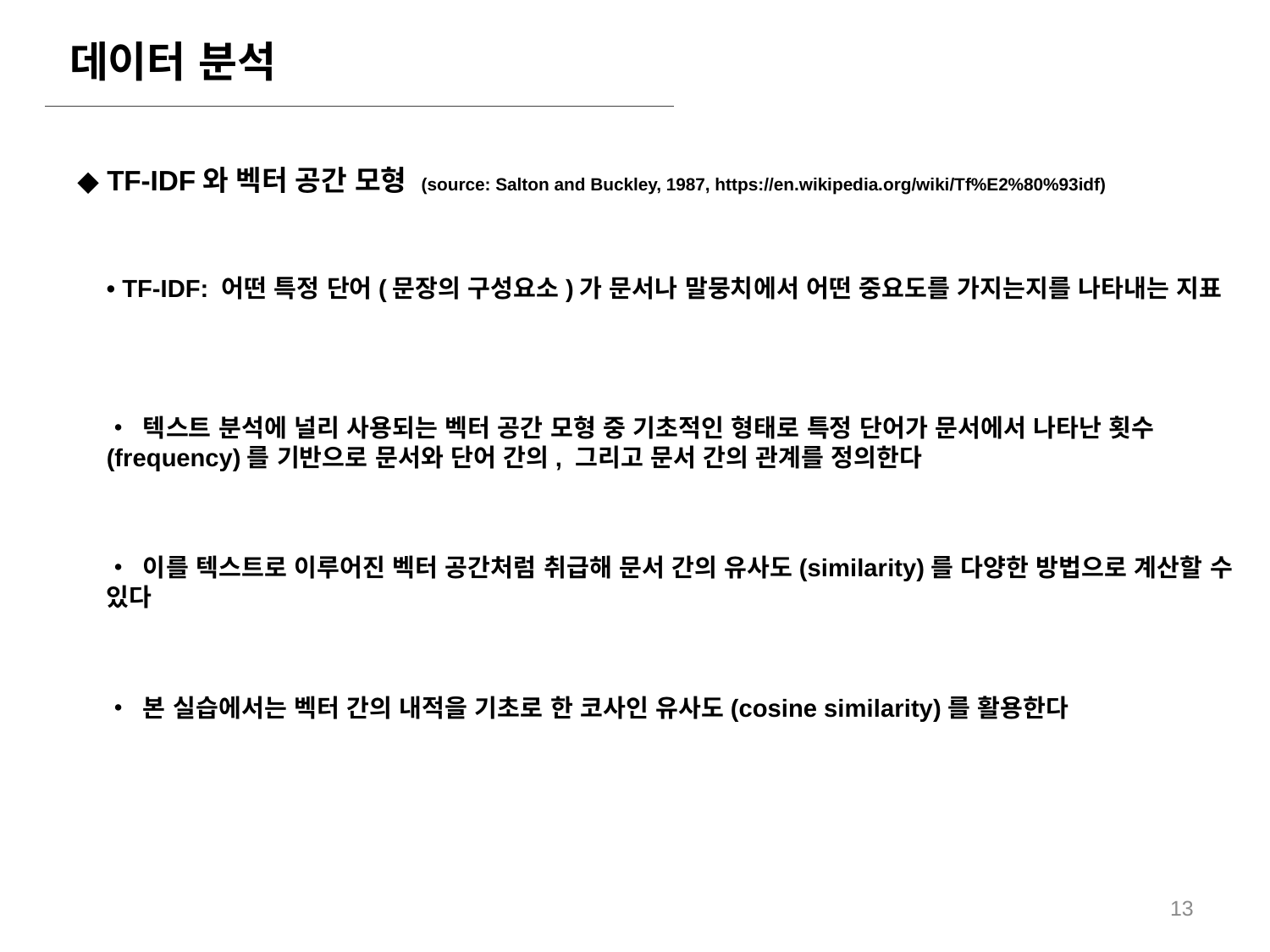

데이터 분석
◆ TF-IDF와 벡터 공간 모형 (source: Salton and Buckley, 1987, https://en.wikipedia.org/wiki/Tf%E2%80%93idf)
• TF-IDF: 어떤 특정 단어(문장의 구성요소)가 문서나 말뭉치에서 어떤 중요도를 가지는지를 나타내는 지표
• 텍스트 분석에 널리 사용되는 벡터 공간 모형 중 기초적인 형태로 특정 단어가 문서에서 나타난 횟수(frequency)를 기반으로 문서와 단어 간의, 그리고 문서 간의 관계를 정의한다
• 이를 텍스트로 이루어진 벡터 공간처럼 취급해 문서 간의 유사도(similarity)를 다양한 방법으로 계산할 수 있다
• 본 실습에서는 벡터 간의 내적을 기초로 한 코사인 유사도(cosine similarity)를 활용한다
13